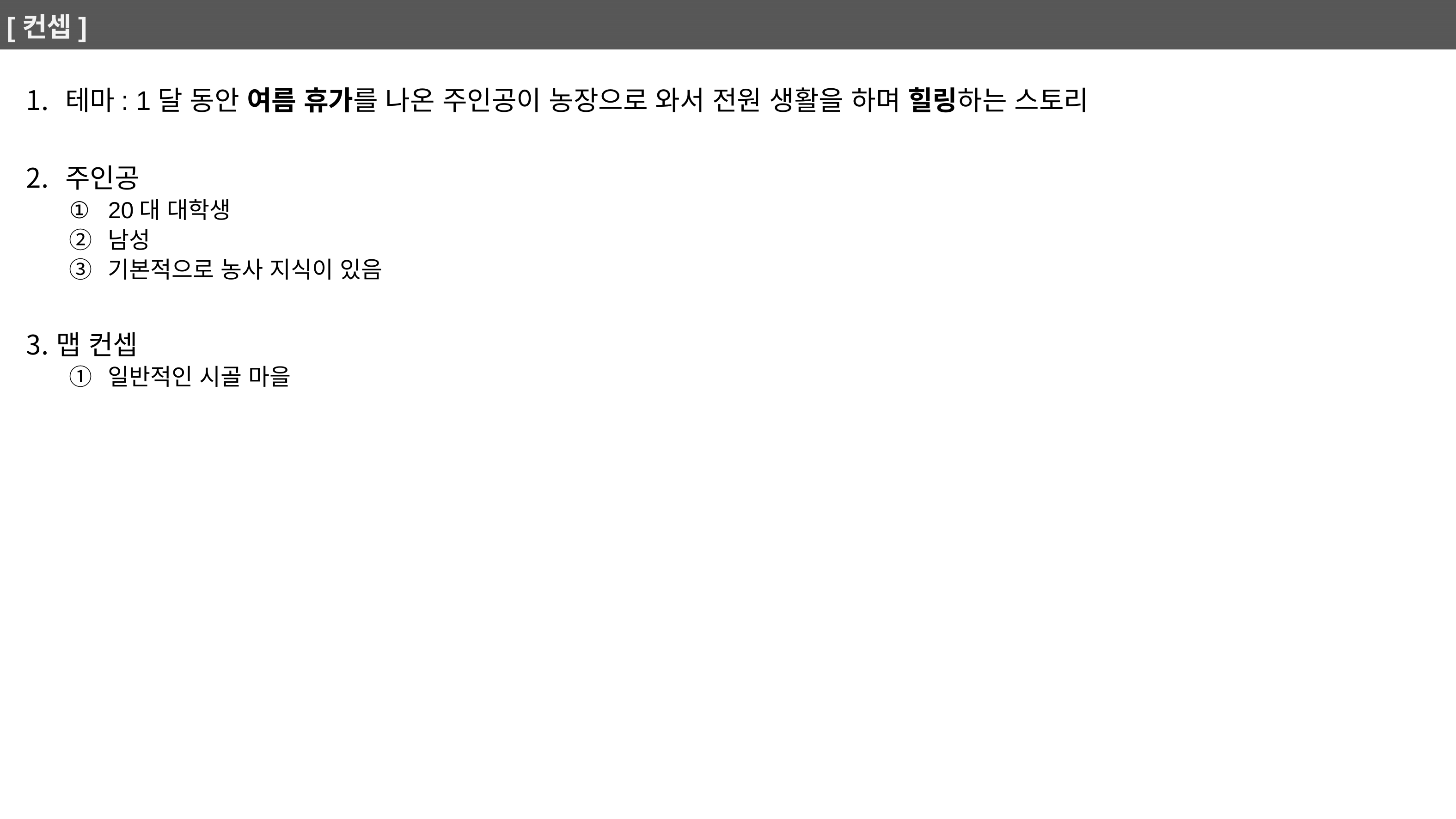

# [컨셉]
테마: 1달 동안 여름 휴가를 나온 주인공이 농장으로 와서 전원 생활을 하며 힐링하는 스토리

주인공
20대 대학생
남성
기본적으로 농사 지식이 있음

맵 컨셉
일반적인 시골 마을